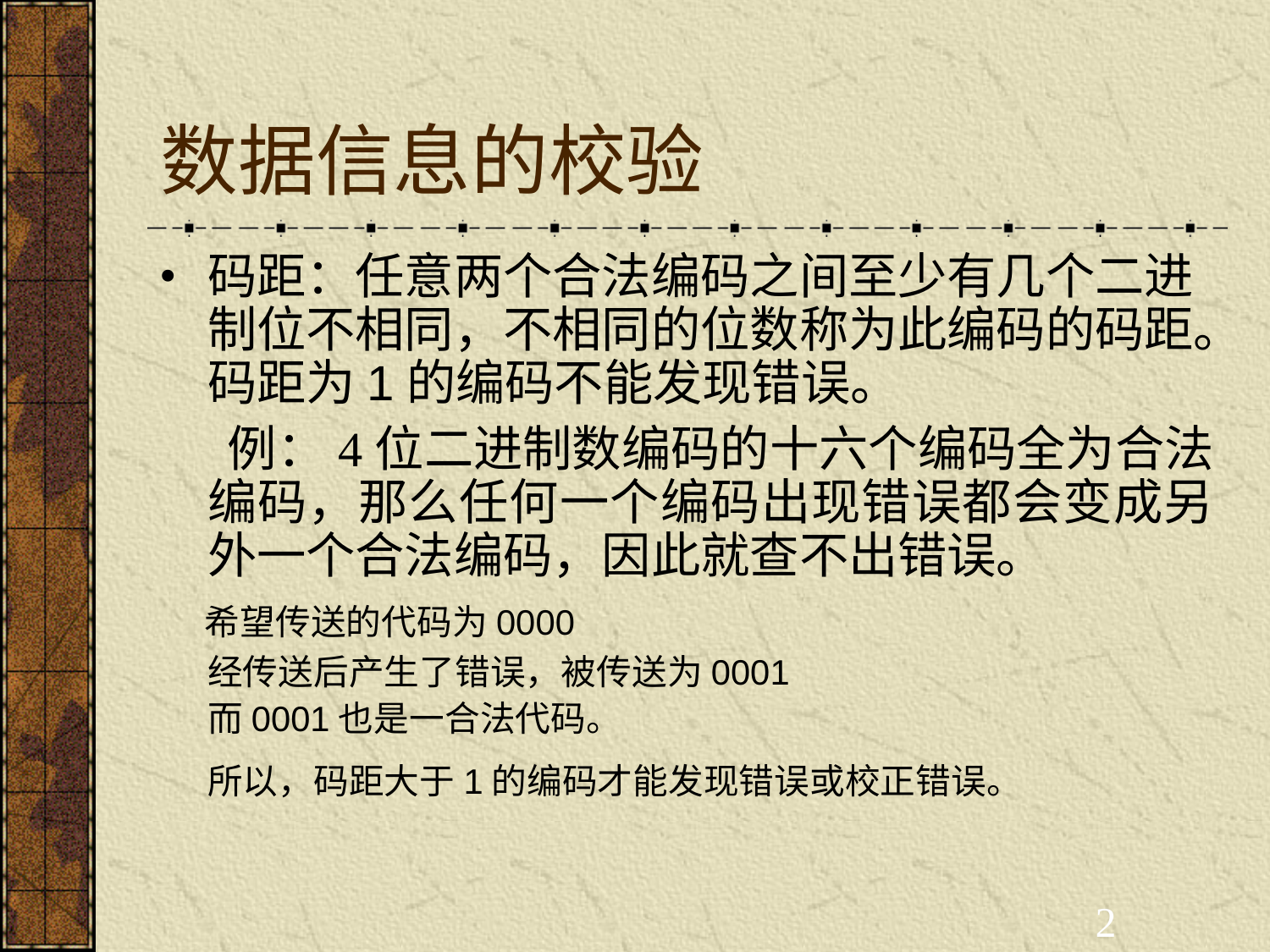

# 数据信息的校验
码距：任意两个合法编码之间至少有几个二进制位不相同，不相同的位数称为此编码的码距。码距为1的编码不能发现错误。
     例：4位二进制数编码的十六个编码全为合法编码，那么任何一个编码出现错误都会变成另外一个合法编码，因此就查不出错误。
   希望传送的代码为0000
     经传送后产生了错误，被传送为0001
     而0001也是一合法代码。
     所以，码距大于1的编码才能发现错误或校正错误。
2